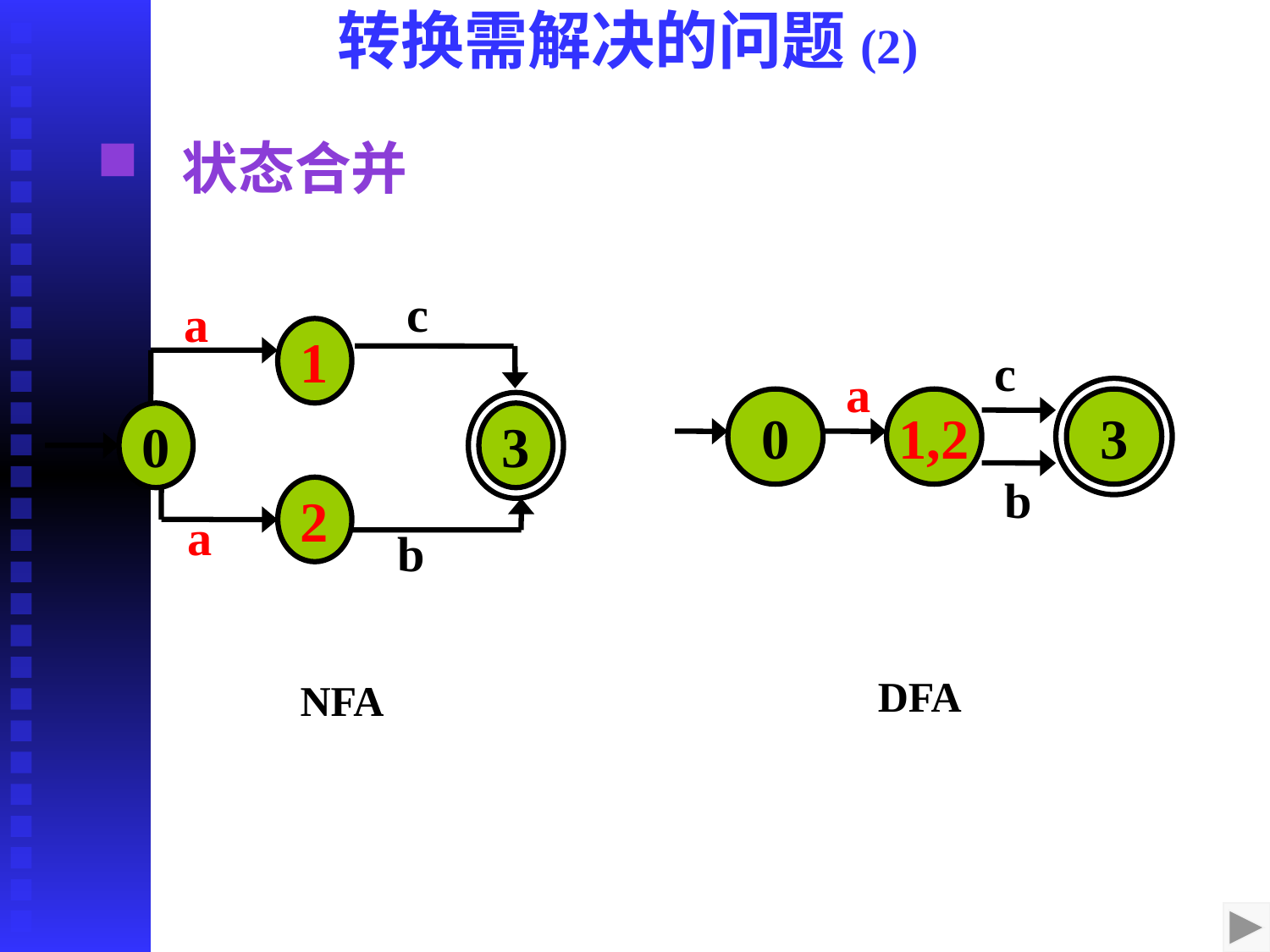

转换需解决的问题(2)
状态合并
c
a
1
c
a

0
1,2
3

b
DFA

0
3

2

a
b

NFA
2020/10/7